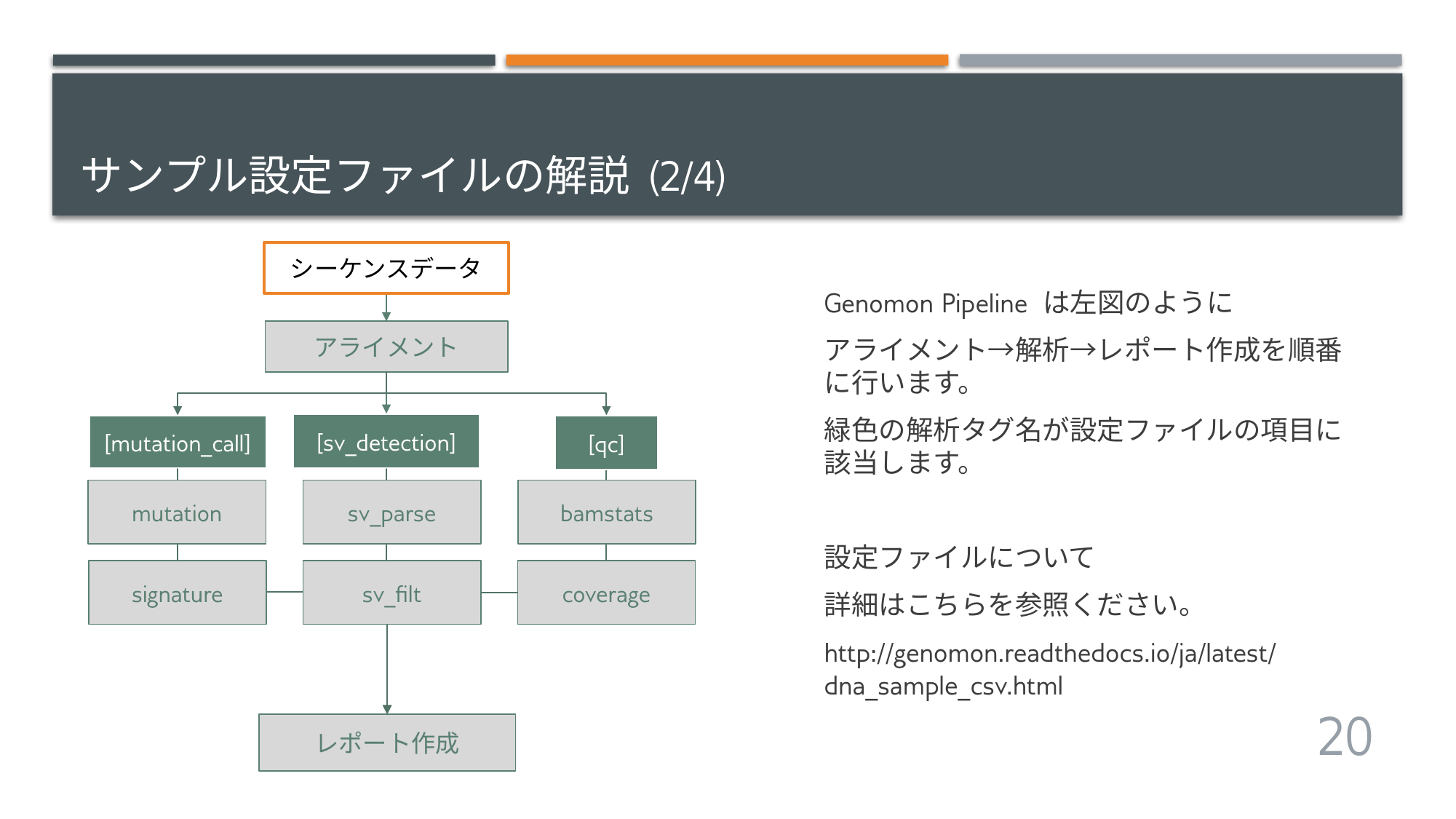

# サンプル設定ファイルの解説 (2/4)
シーケンスデータ
Genomon Pipeline は左図のように
アライメント→解析→レポート作成を順番に行います。
緑色の解析タグ名が設定ファイルの項目に該当します。

設定ファイルについて
詳細はこちらを参照ください。
http://genomon.readthedocs.io/ja/latest/dna_sample_csv.html
アライメント
[sv_detection]
[qc]
[mutation_call]
mutation
sv_parse
bamstats
signature
sv_filt
coverage
20
レポート作成